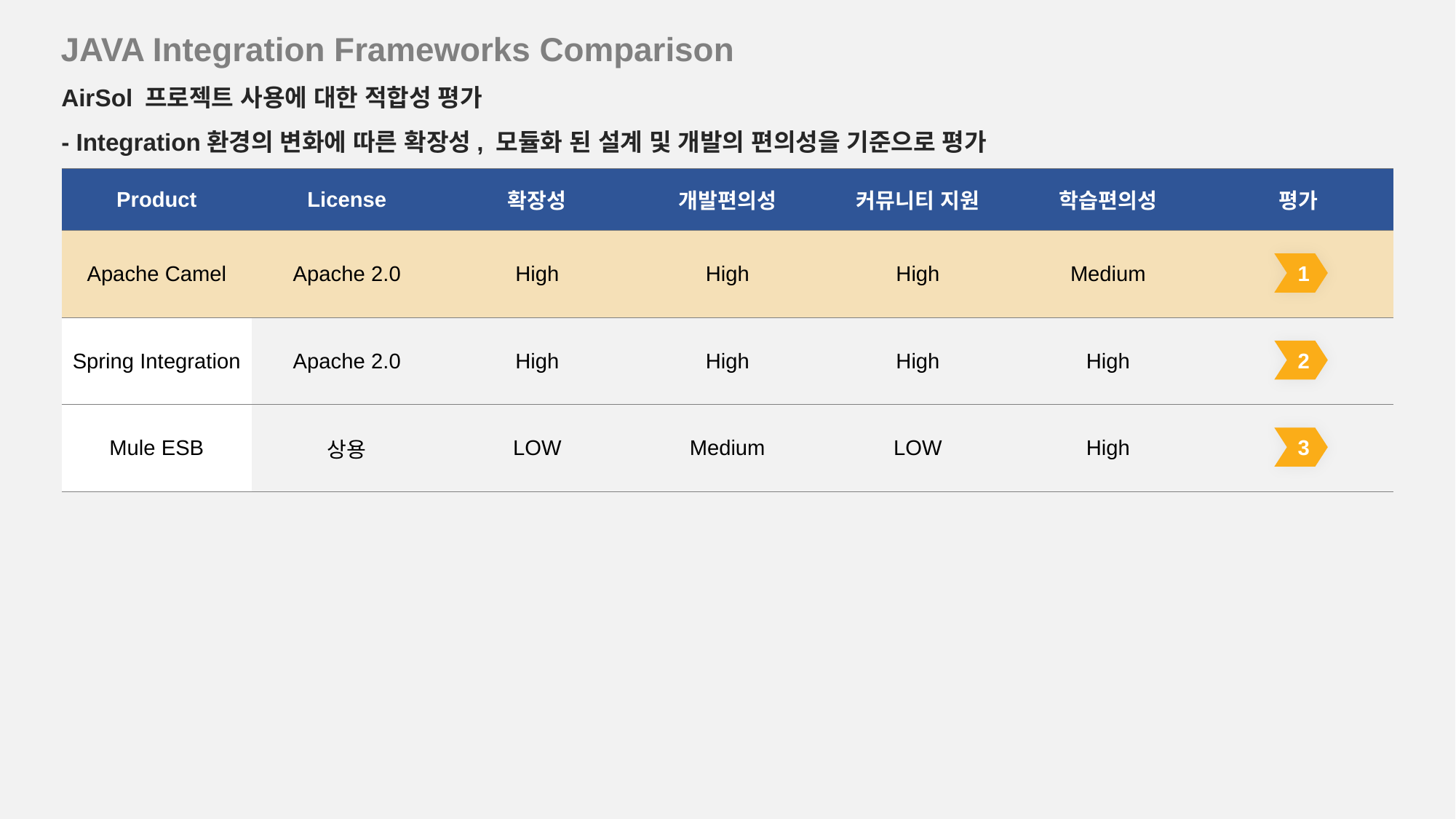

# JAVA Integration Frameworks Comparison
AirSol 프로젝트 사용에 대한 적합성 평가
- Integration환경의 변화에 따른 확장성, 모듈화 된 설계 및 개발의 편의성을 기준으로 평가
| Product | License | 확장성 | 개발편의성 | 커뮤니티 지원 | 학습편의성 | 평가 |
| --- | --- | --- | --- | --- | --- | --- |
| Apache Camel | Apache 2.0 | High | High | High | Medium |  |
| Spring Integration | Apache 2.0 | High | High | High | High |  |
| Mule ESB | 상용 | LOW | Medium | LOW | High |  |
1
2
3